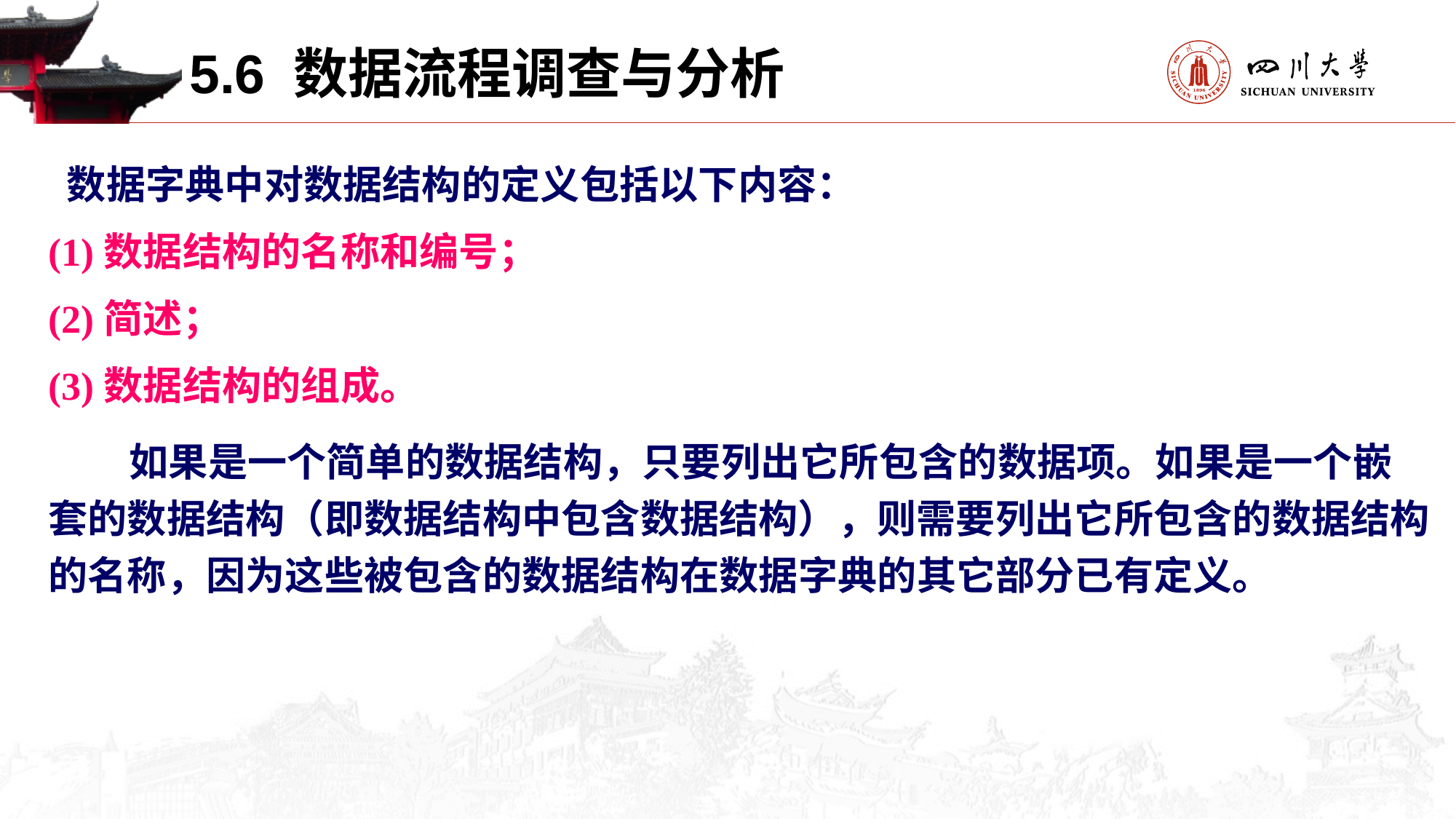

5.6 数据流程调查与分析

 数据字典中对数据结构的定义包括以下内容：
(1)数据结构的名称和编号；
(2)简述；
(3)数据结构的组成。
        如果是一个简单的数据结构，只要列出它所包含的数据项。如果是一个嵌套的数据结构（即数据结构中包含数据结构），则需要列出它所包含的数据结构的名称，因为这些被包含的数据结构在数据字典的其它部分已有定义。